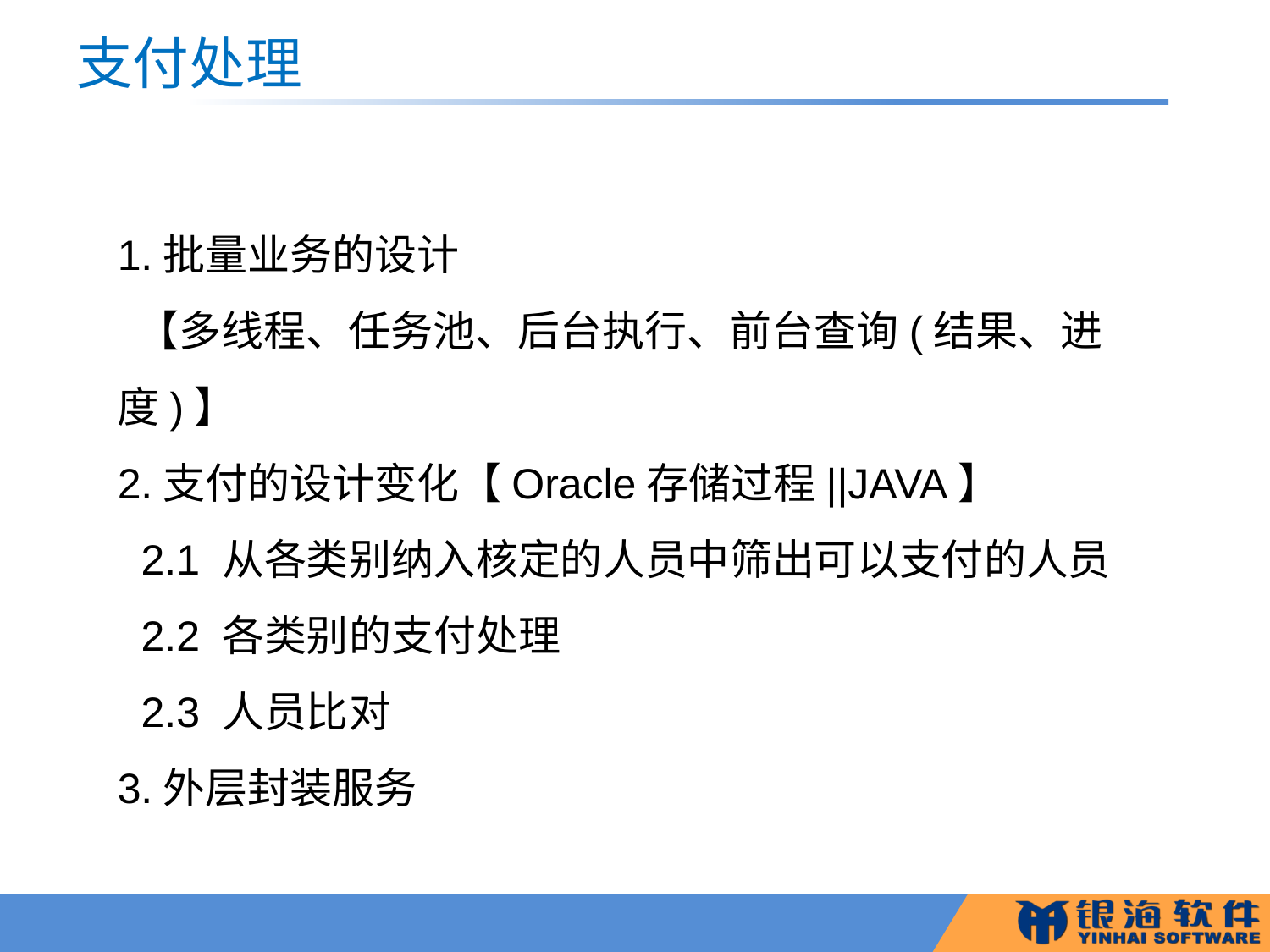

# 支付处理
1.批量业务的设计
 【多线程、任务池、后台执行、前台查询(结果、进度)】
2.支付的设计变化【Oracle存储过程||JAVA】
  2.1 从各类别纳入核定的人员中筛出可以支付的人员
  2.2 各类别的支付处理
  2.3 人员比对
3.外层封装服务